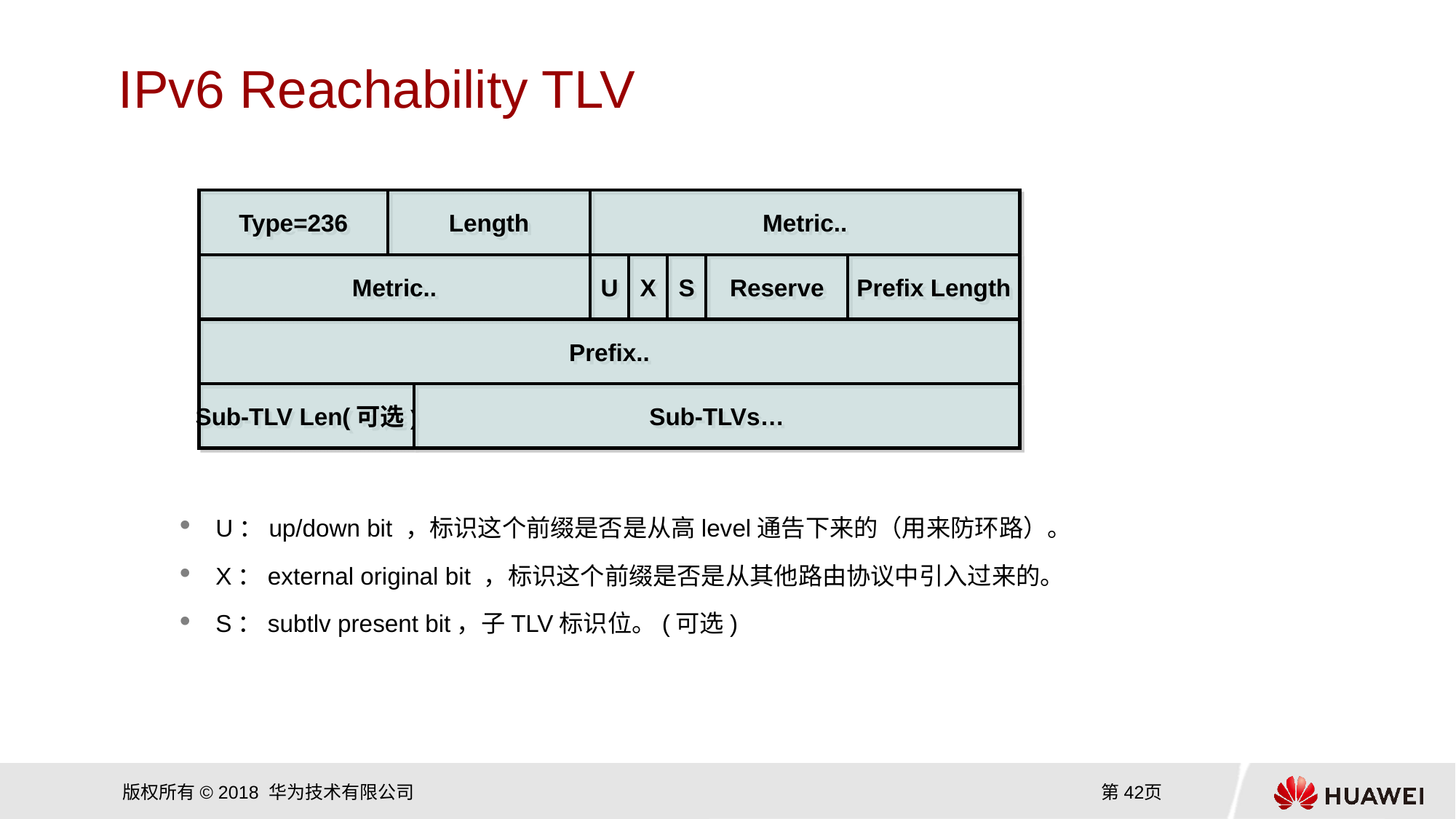

# IPv6 Reachability TLV
Length
Metric..
Type=236
Metric..
U
X
S
Reserve
Prefix Length
Prefix..
Sub-TLV Len(可选)
Sub-TLVs…
U：up/down bit ，标识这个前缀是否是从高level通告下来的（用来防环路）。
X：external original bit ，标识这个前缀是否是从其他路由协议中引入过来的。
S：subtlv present bit，子TLV标识位。(可选)